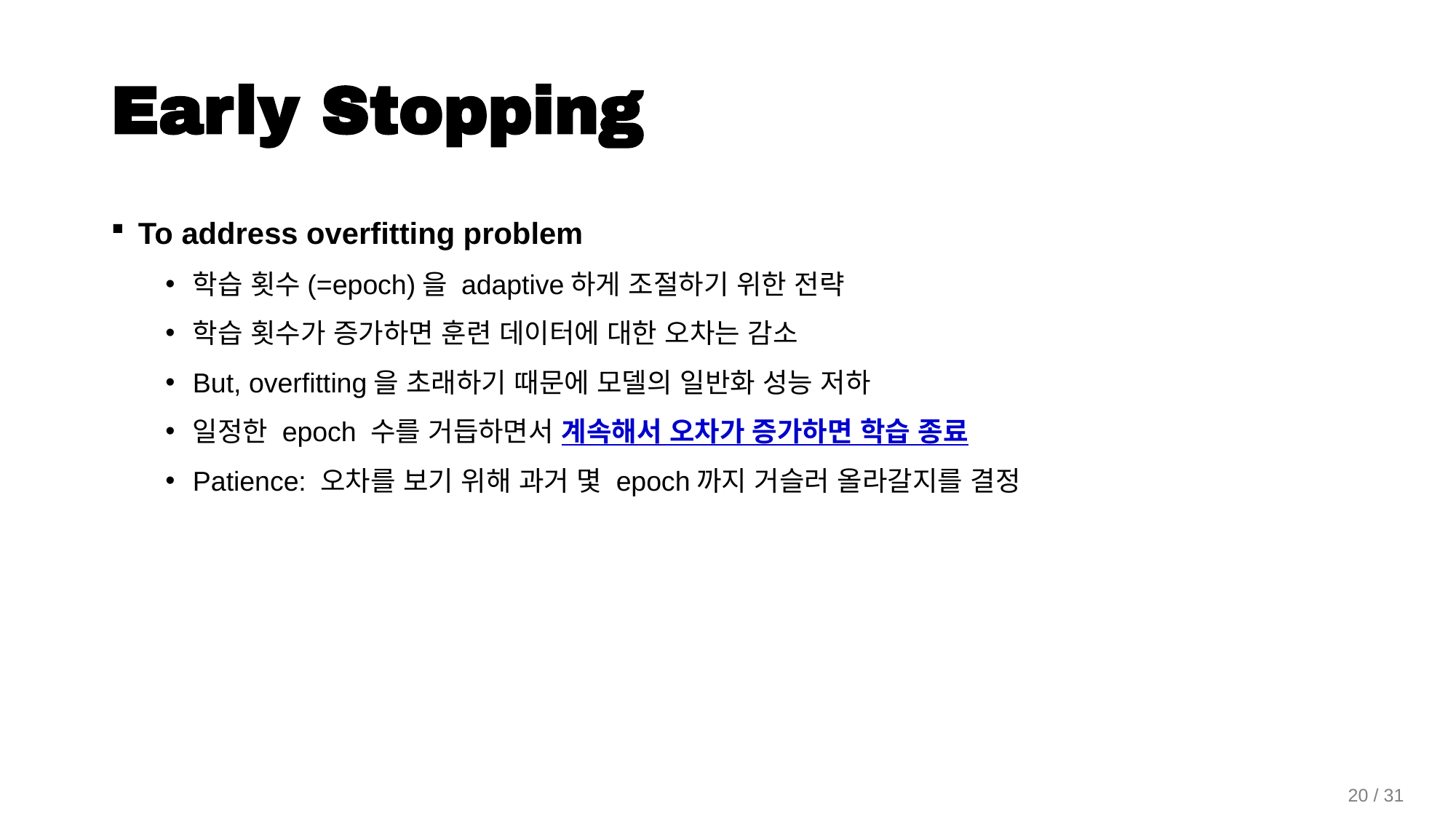

Early Stopping
To address overfitting problem
학습 횟수(=epoch)을 adaptive하게 조절하기 위한 전략
학습 횟수가 증가하면 훈련 데이터에 대한 오차는 감소
But, overfitting을 초래하기 때문에 모델의 일반화 성능 저하
일정한 epoch 수를 거듭하면서 계속해서 오차가 증가하면 학습 종료
Patience: 오차를 보기 위해 과거 몇 epoch까지 거슬러 올라갈지를 결정